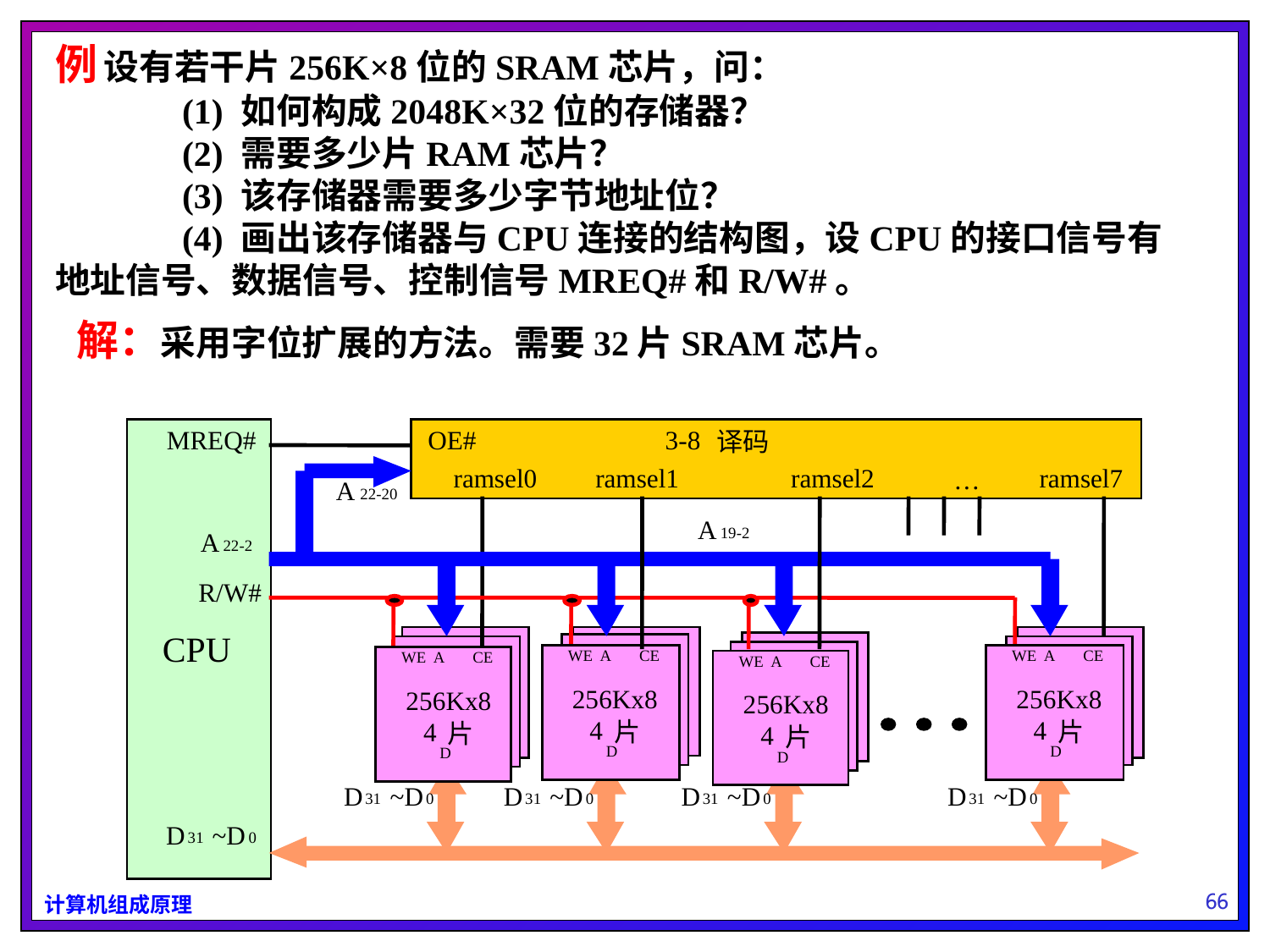

# 例 设有若干片256K×8位的SRAM芯片，问： (1) 如何构成2048K×32位的存储器？ (2) 需要多少片RAM芯片？ (3) 该存储器需要多少字节地址位？ (4) 画出该存储器与CPU连接的结构图，设CPU的接口信号有地址信号、数据信号、控制信号MREQ#和R/W#。
解：采用字位扩展的方法。需要32片SRAM芯片。

MREQ#
OE#
3-8
译码

ramsel0
ramsel1
ramsel2
ramsel7
…

A
22-20

A

19-2
A
22-2

R/W#

CPU

WE  A
  CE

WE  A
  CE

WE  A
  CE

WE  A
  CE
256Kx8
256Kx8
256Kx8
256Kx8
4
4
4
片
片
片
4

片
D
D
D
D

D
~D
D
~D
D
~D
D
~D
31
0
31
0
31
0
31
0

D
~D
31
0